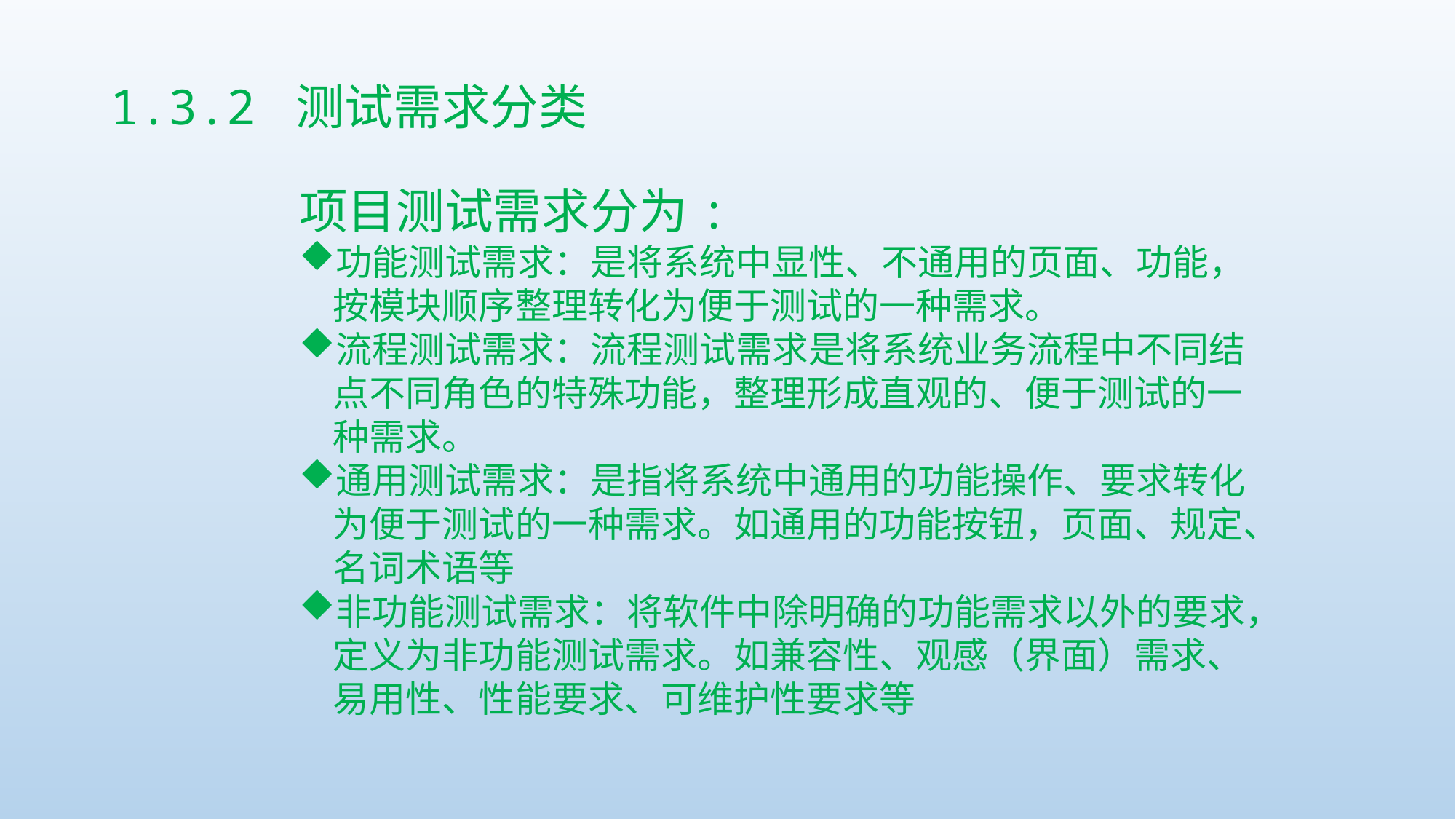

# 1.3.2 测试需求分类
项目测试需求分为:
功能测试需求：是将系统中显性、不通用的页面、功能，按模块顺序整理转化为便于测试的一种需求。
流程测试需求：流程测试需求是将系统业务流程中不同结点不同角色的特殊功能，整理形成直观的、便于测试的一种需求。
通用测试需求：是指将系统中通用的功能操作、要求转化为便于测试的一种需求。如通用的功能按钮，页面、规定、名词术语等
非功能测试需求：将软件中除明确的功能需求以外的要求，定义为非功能测试需求。如兼容性、观感（界面）需求、易用性、性能要求、可维护性要求等